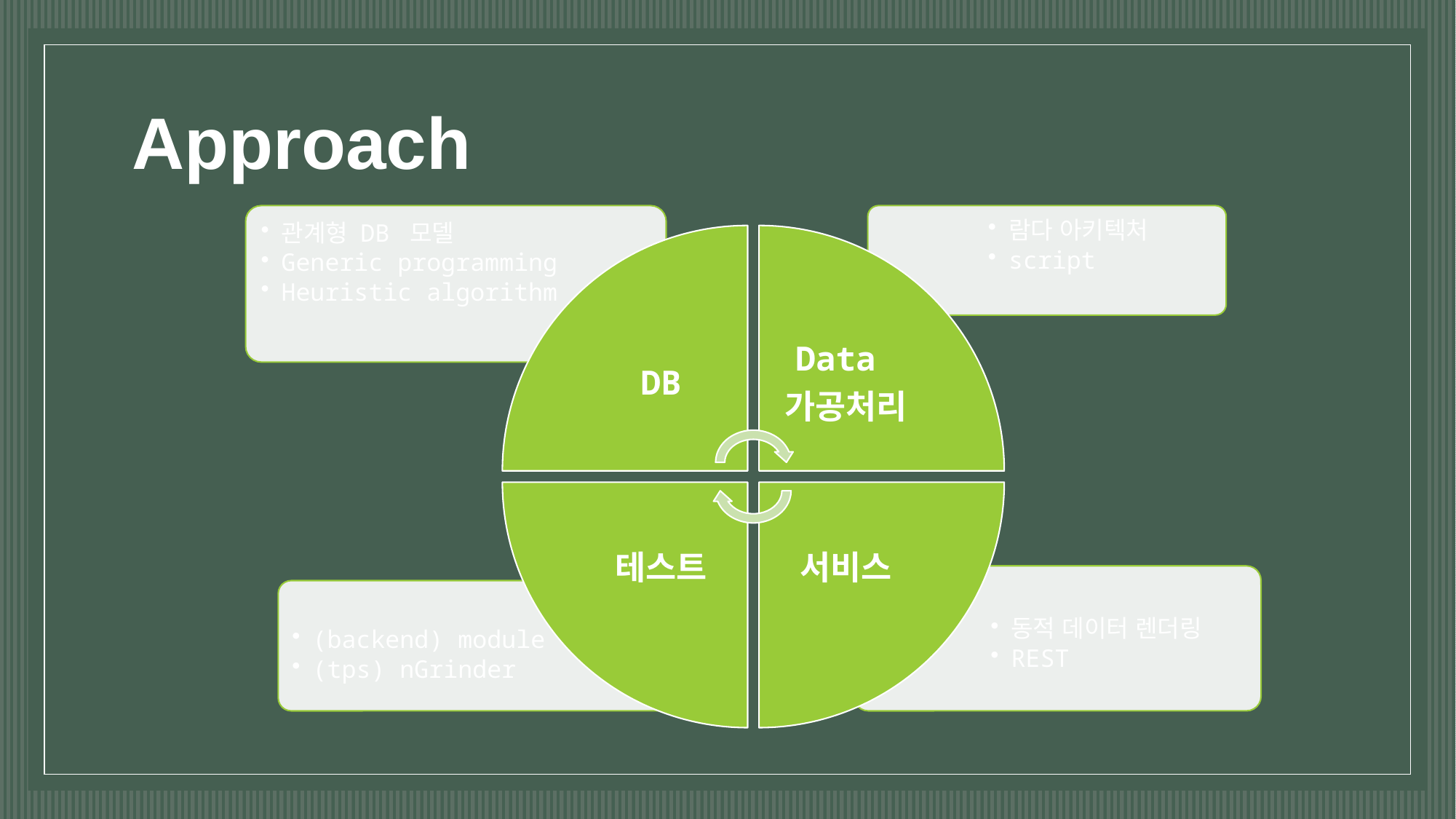

# Approach
동적 데이터 렌더링
REST
(backend) module test
(tps) nGrinder
람다 아키텍처
script
관계형 DB 모델
Generic programming
Heuristic algorithm
DB
Data
가공처리
서비스
테스트